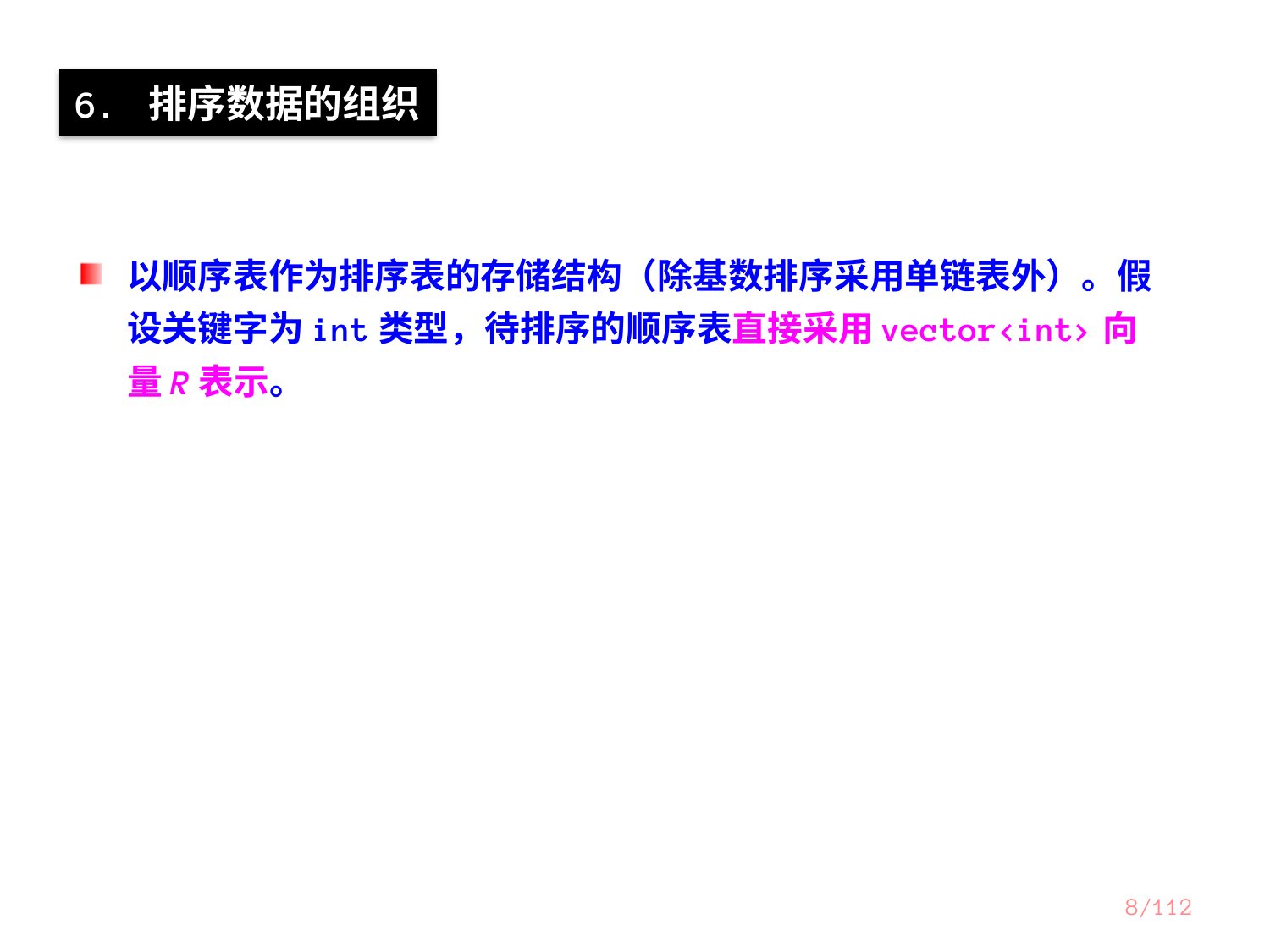

6. 排序数据的组织
以顺序表作为排序表的存储结构（除基数排序采用单链表外）。假设关键字为int类型，待排序的顺序表直接采用vector<int>向量R表示。
8/112